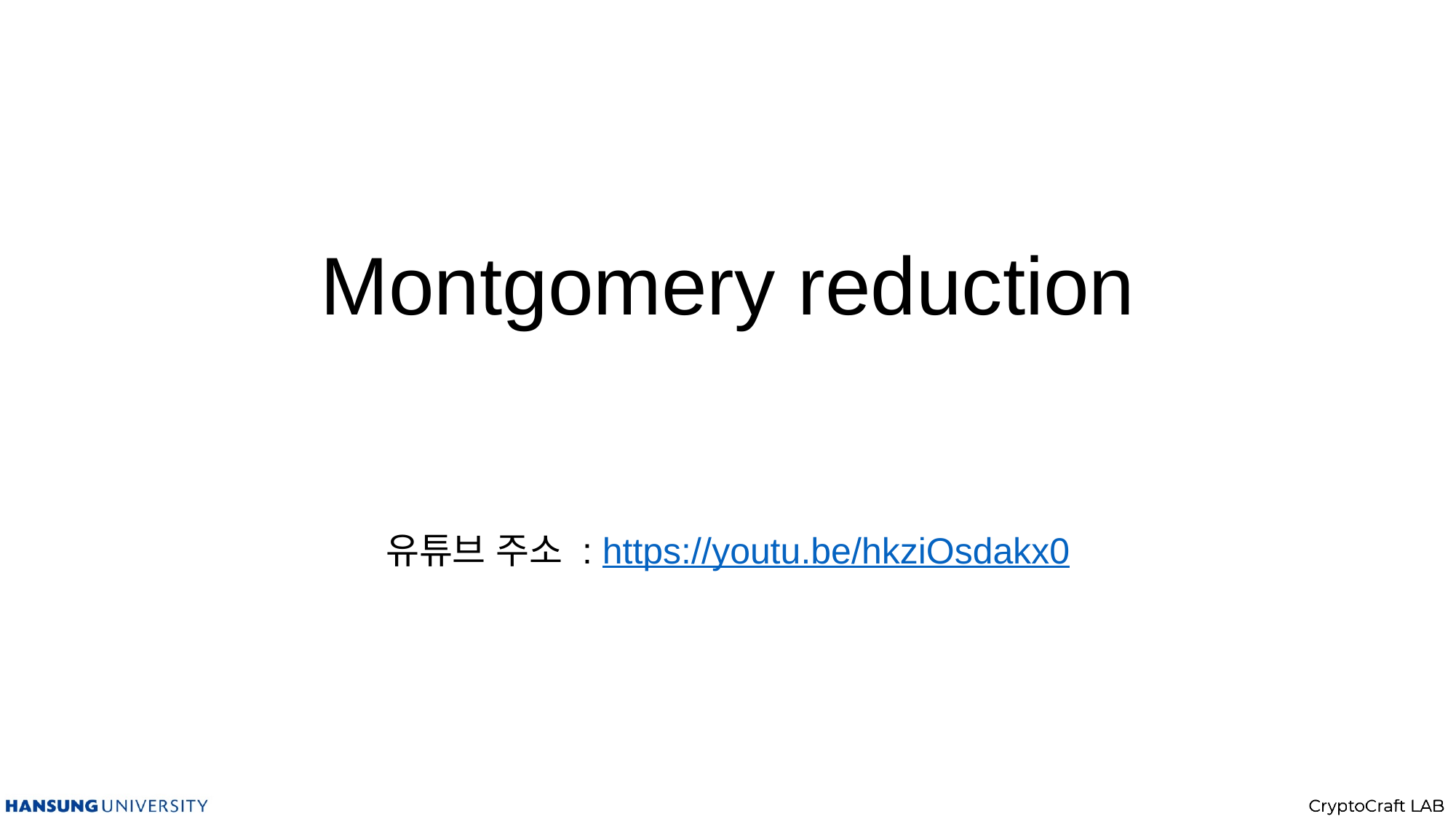

# Montgomery reduction
유튜브 주소 : https://youtu.be/hkziOsdakx0